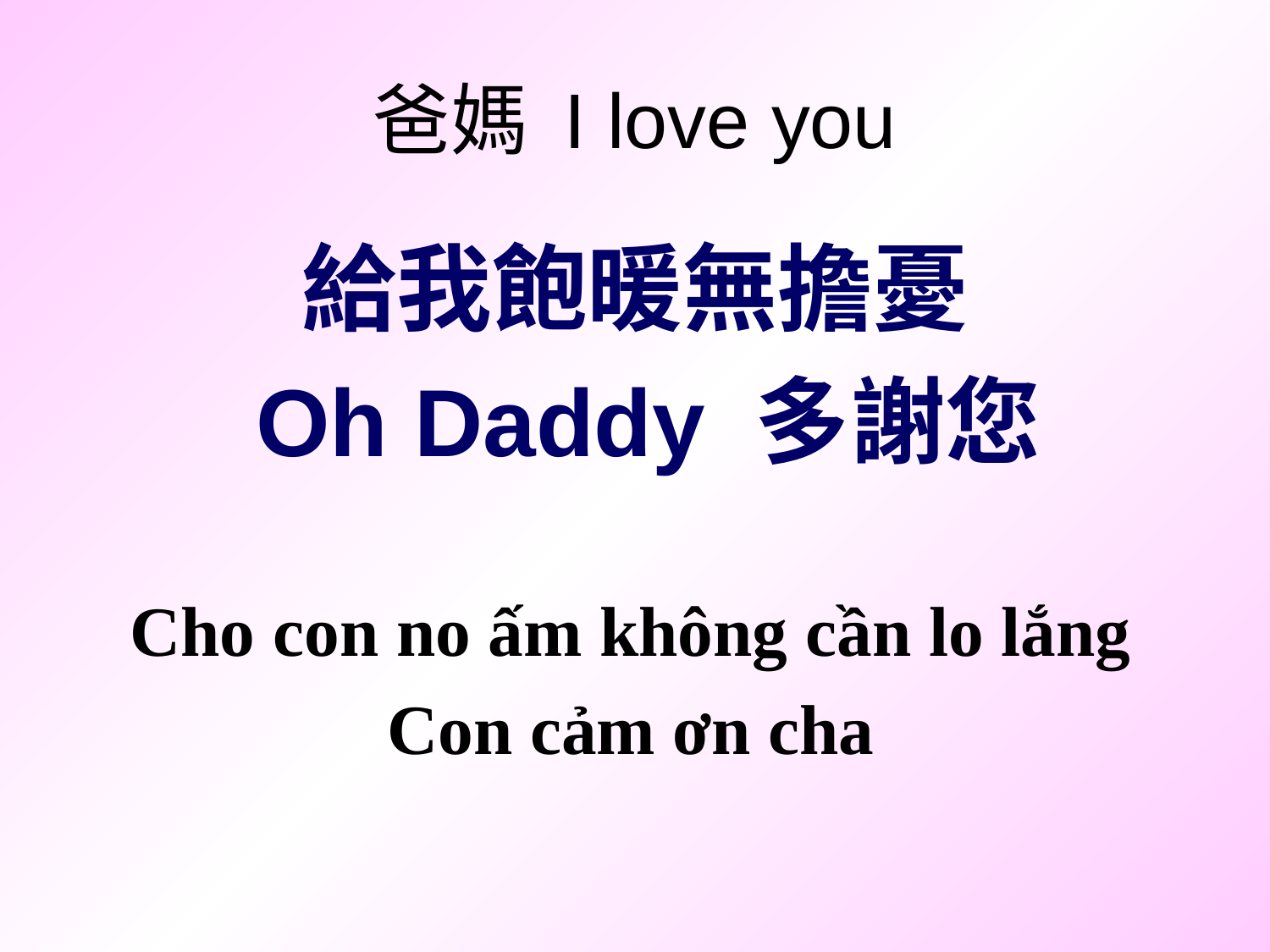

# 爸媽 I love you
給我飽暖無擔憂
 Oh Daddy 多謝您
Cho con no ấm không cần lo lắng
Con cảm ơn cha